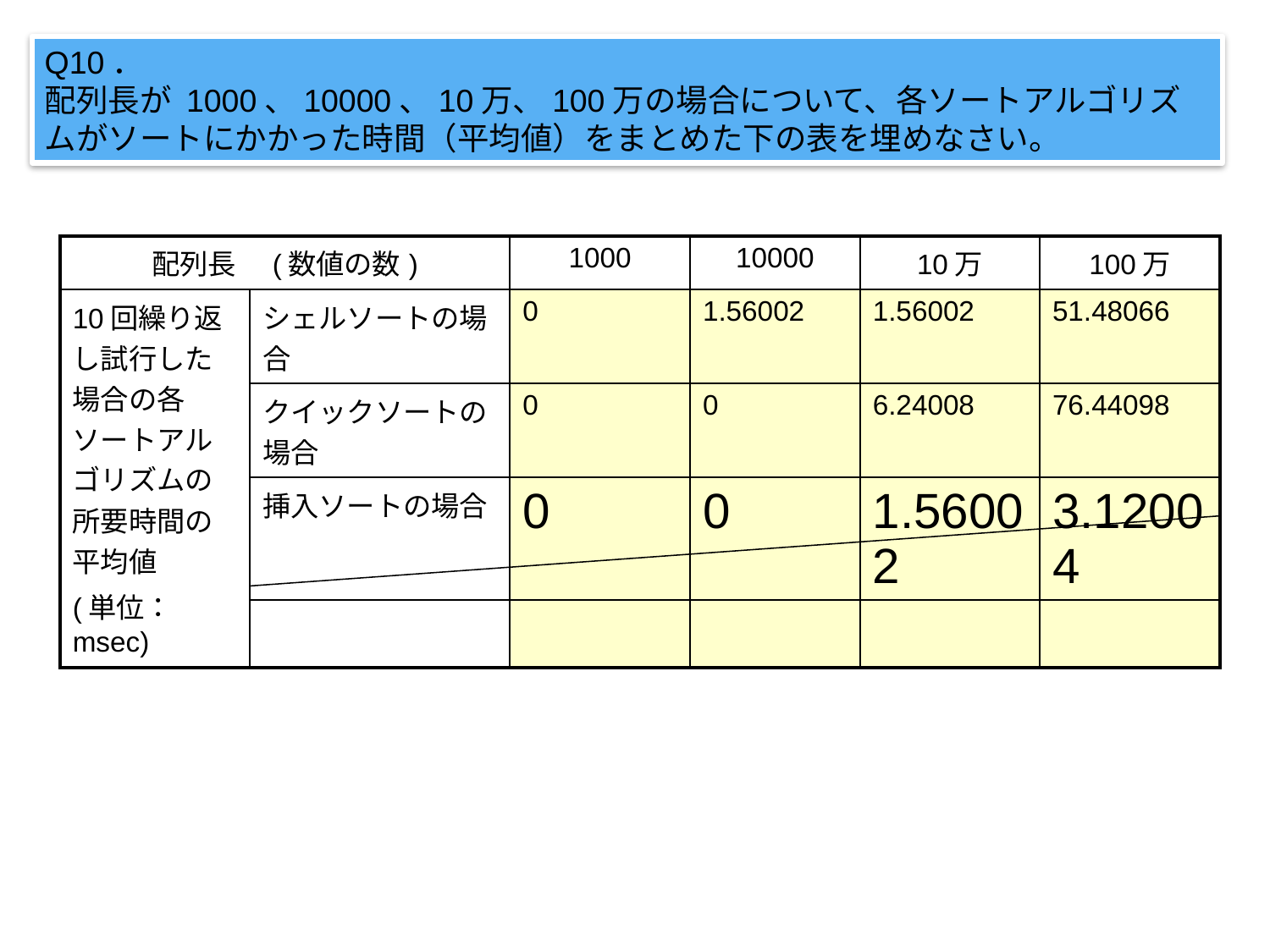

Q10．
配列長が 1000、10000、10万、100万の場合について、各ソートアルゴリズムがソートにかかった時間（平均値）をまとめた下の表を埋めなさい。
| 配列長　(数値の数) |  | 1000 | 10000 | 10万 | 100万 |
| --- | --- | --- | --- | --- | --- |
| 10回繰り返し試行した場合の各ソートアルゴリズムの所要時間の平均値 (単位：msec) | シェルソートの場合 | 0 | 1.56002 | 1.56002 | 51.48066 |
|  | クイックソートの場合 | 0 | 0 | 6.24008 | 76.44098 |
|  | 挿入ソートの場合 | 0 | 0 | 1.56002 | 3.12004 |
|  |  |  |  |  |  |